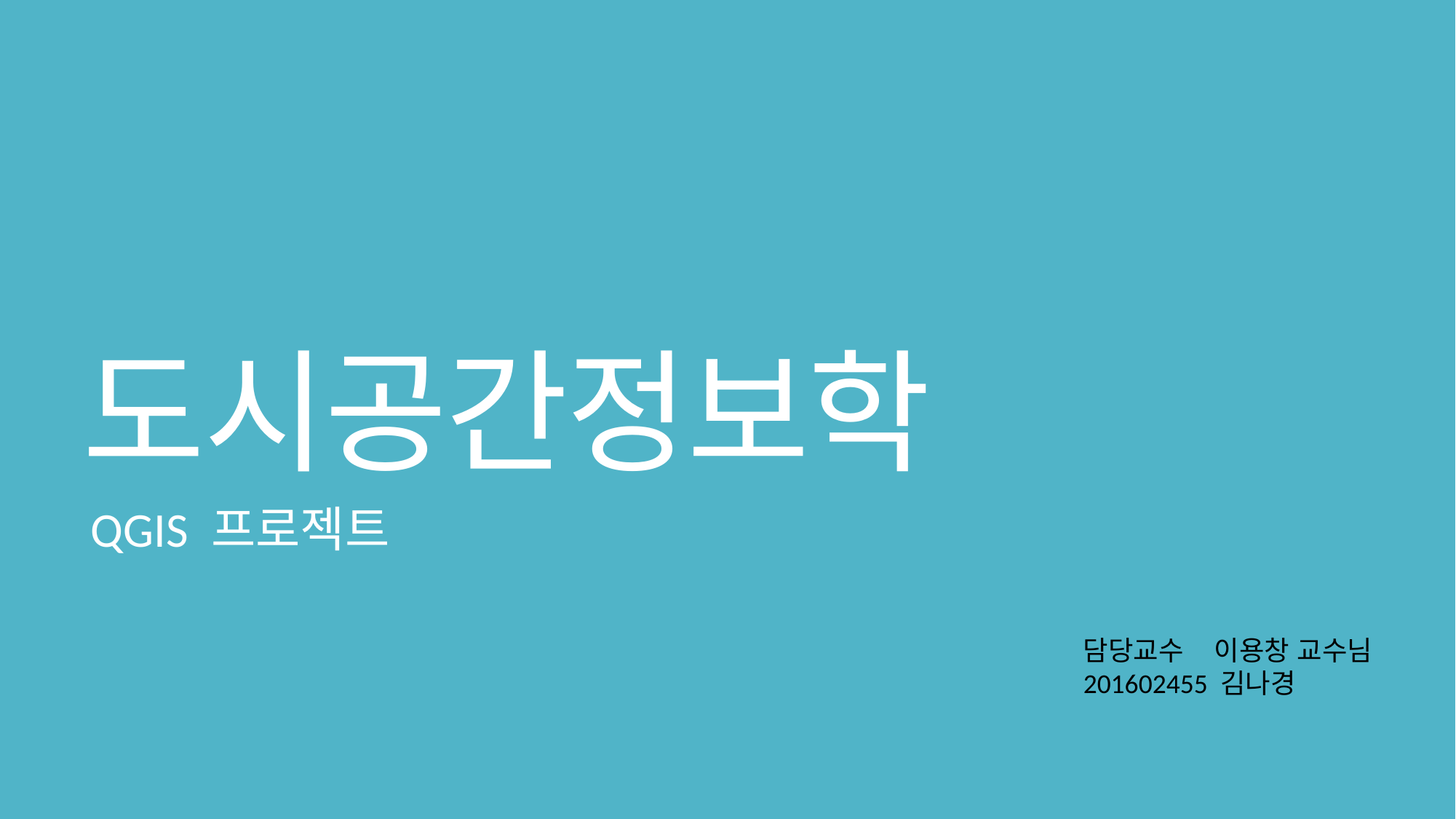

# 도시공간정보학
QGIS 프로젝트
담당교수    이용창 교수님
201602455 김나경